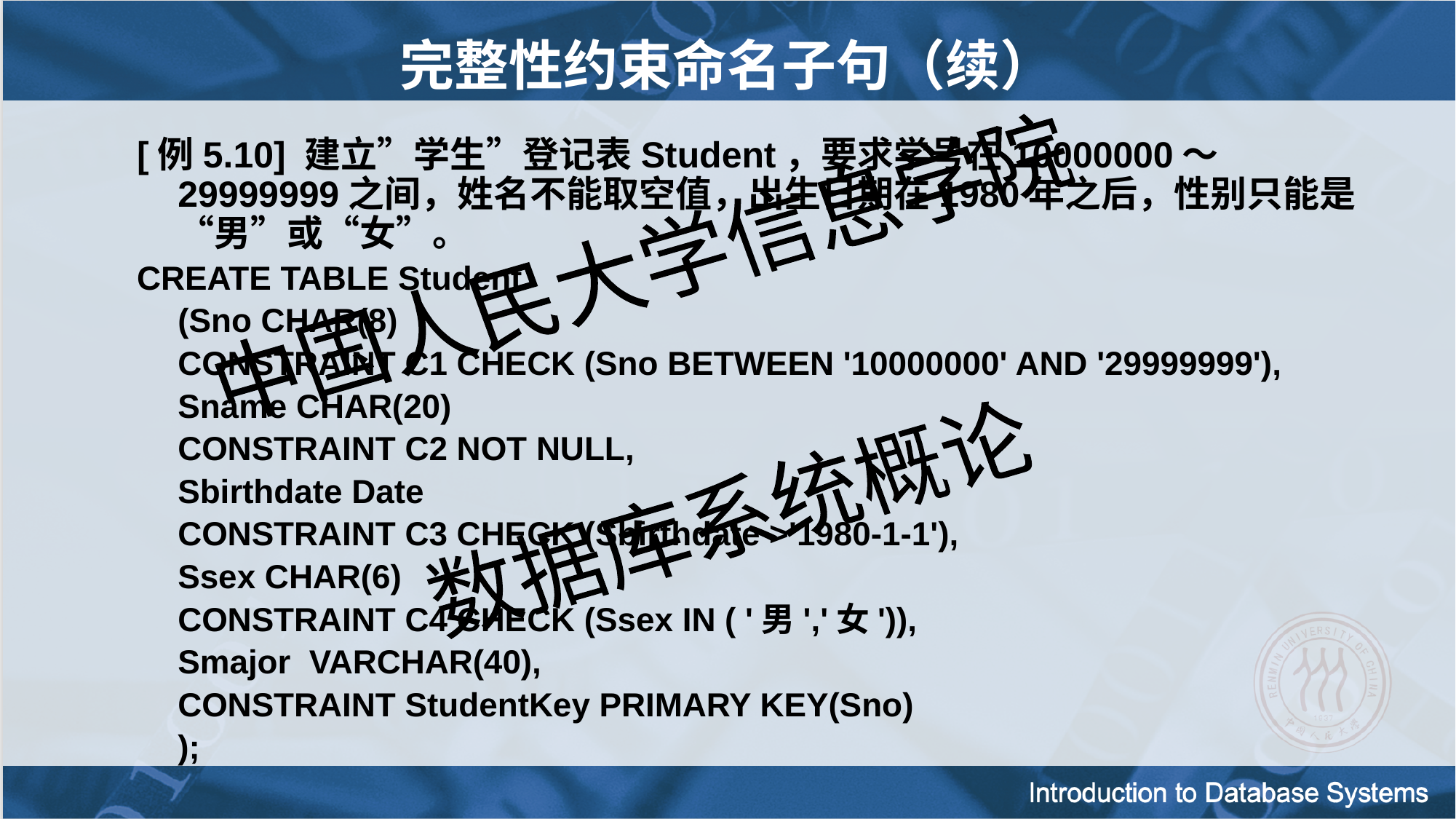

完整性约束命名子句（续）
[例5.10] 建立”学生”登记表Student，要求学号在10000000～29999999之间，姓名不能取空值，出生日期在1980年之后，性别只能是“男”或“女”。
CREATE TABLE Student
	(Sno CHAR(8)
	CONSTRAINT C1 CHECK (Sno BETWEEN '10000000' AND '29999999'),
  	Sname CHAR(20)
    	CONSTRAINT C2 NOT NULL,
  	Sbirthdate Date
    	CONSTRAINT C3 CHECK (Sbirthdate >'1980-1-1'),
  	Ssex CHAR(6)
    	CONSTRAINT C4 CHECK (Ssex IN ( '男','女')),
	Smajor  VARCHAR(40),
	CONSTRAINT StudentKey PRIMARY KEY(Sno)
	);